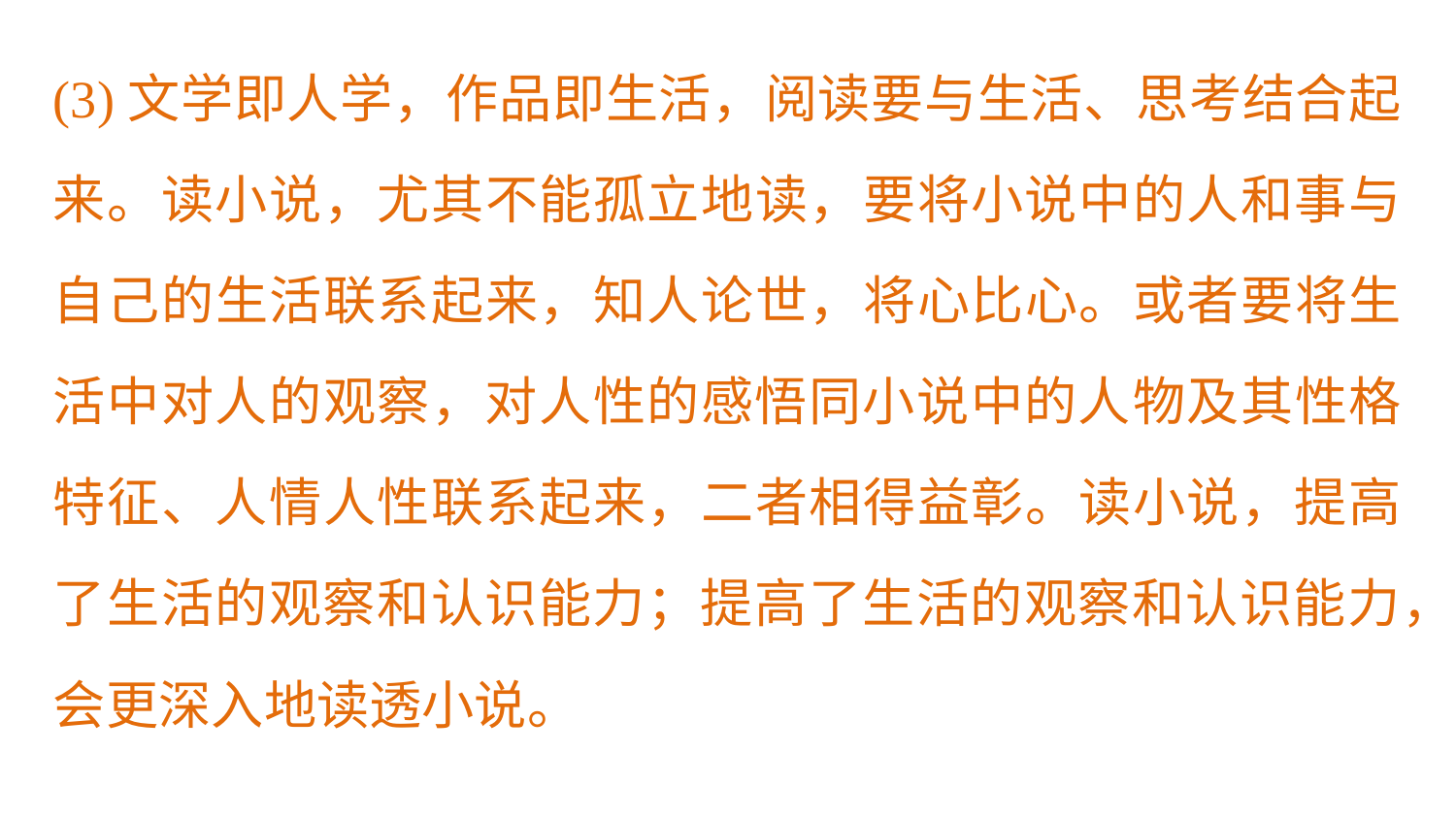

(3)文学即人学，作品即生活，阅读要与生活、思考结合起来。读小说，尤其不能孤立地读，要将小说中的人和事与自己的生活联系起来，知人论世，将心比心。或者要将生活中对人的观察，对人性的感悟同小说中的人物及其性格特征、人情人性联系起来，二者相得益彰。读小说，提高了生活的观察和认识能力；提高了生活的观察和认识能力，会更深入地读透小说。